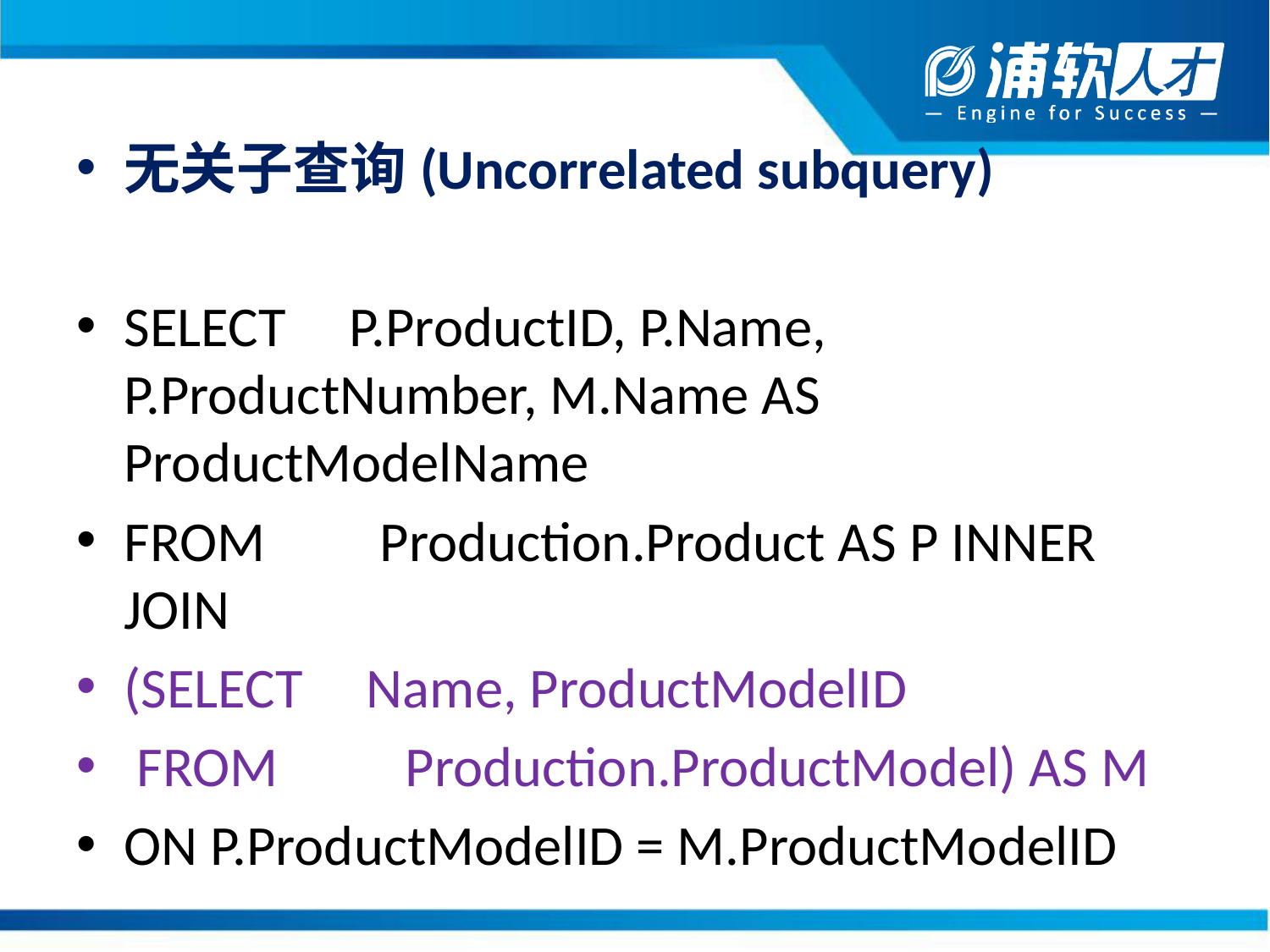

无关子查询(Uncorrelated subquery)

SELECT     P.ProductID, P.Name, P.ProductNumber, M.Name AS ProductModelName
FROM         Production.Product AS P INNER JOIN
(SELECT     Name, ProductModelID
 FROM          Production.ProductModel) AS M
ON P.ProductModelID = M.ProductModelID